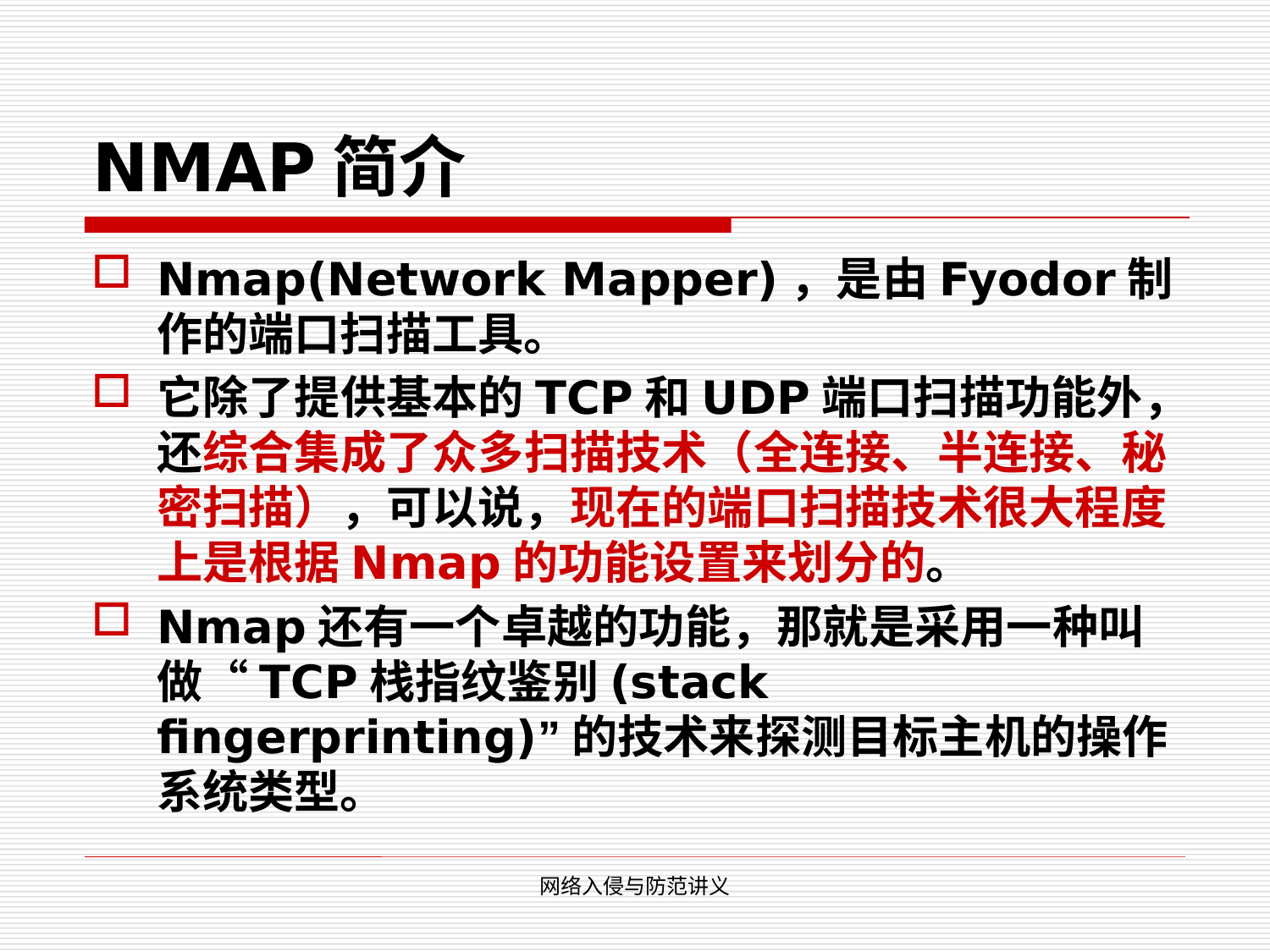

# NMAP简介
Nmap(Network Mapper)，是由Fyodor制作的端口扫描工具。
它除了提供基本的TCP和UDP端口扫描功能外，还综合集成了众多扫描技术（全连接、半连接、秘密扫描），可以说，现在的端口扫描技术很大程度上是根据Nmap的功能设置来划分的。
Nmap还有一个卓越的功能，那就是采用一种叫做“TCP栈指纹鉴别(stack fingerprinting)”的技术来探测目标主机的操作系统类型。
网络入侵与防范讲义
114